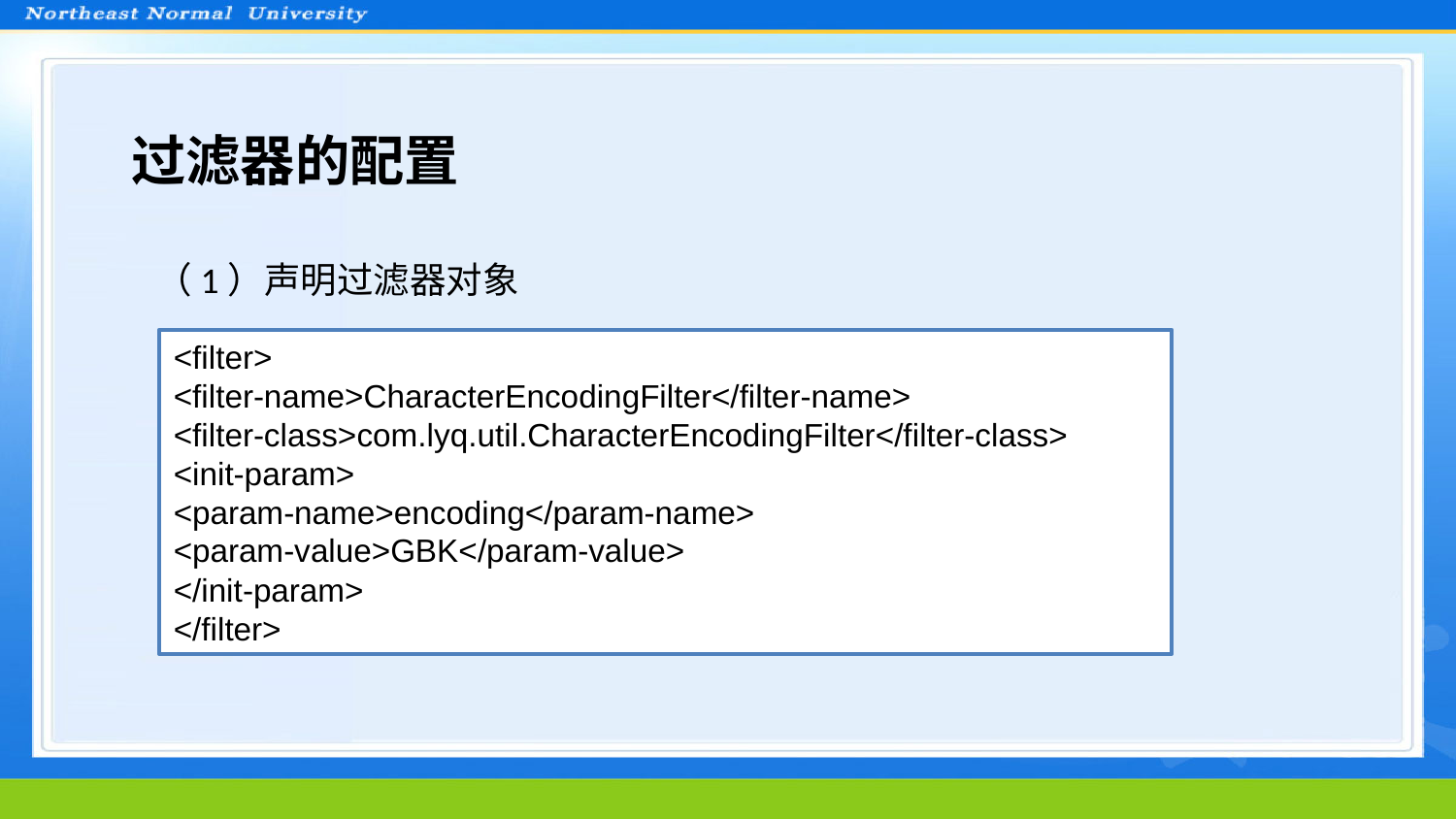

过滤器的配置
（1）声明过滤器对象
<filter>
<filter-name>CharacterEncodingFilter</filter-name>
<filter-class>com.lyq.util.CharacterEncodingFilter</filter-class>
<init-param>
<param-name>encoding</param-name>
<param-value>GBK</param-value>
</init-param>
</filter>